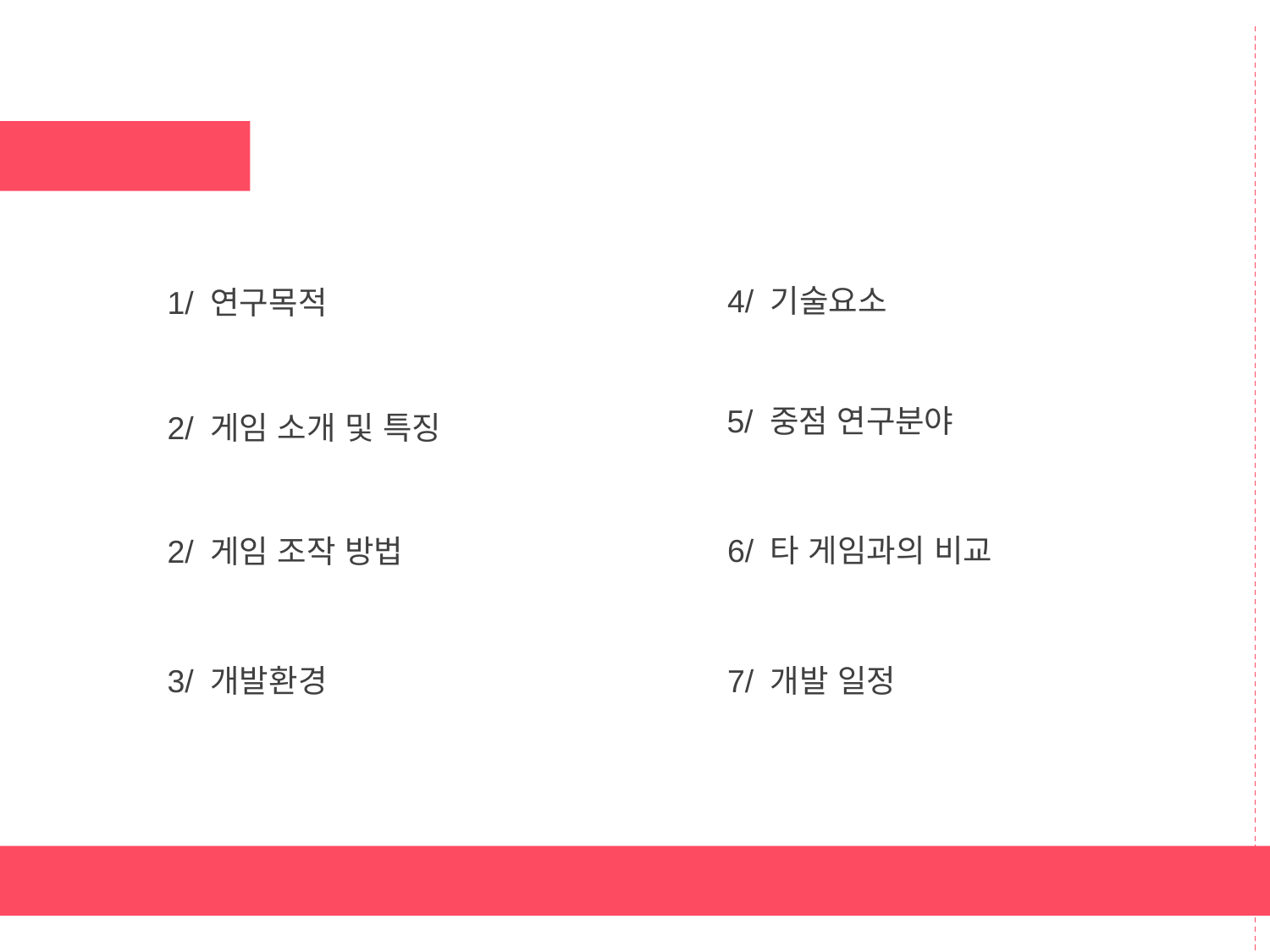

CONTENTS
4/ 기술요소
1/ 연구목적
5/ 중점 연구분야
2/ 게임 소개 및 특징
6/ 타 게임과의 비교
2/ 게임 조작 방법
3/ 개발환경
7/ 개발 일정